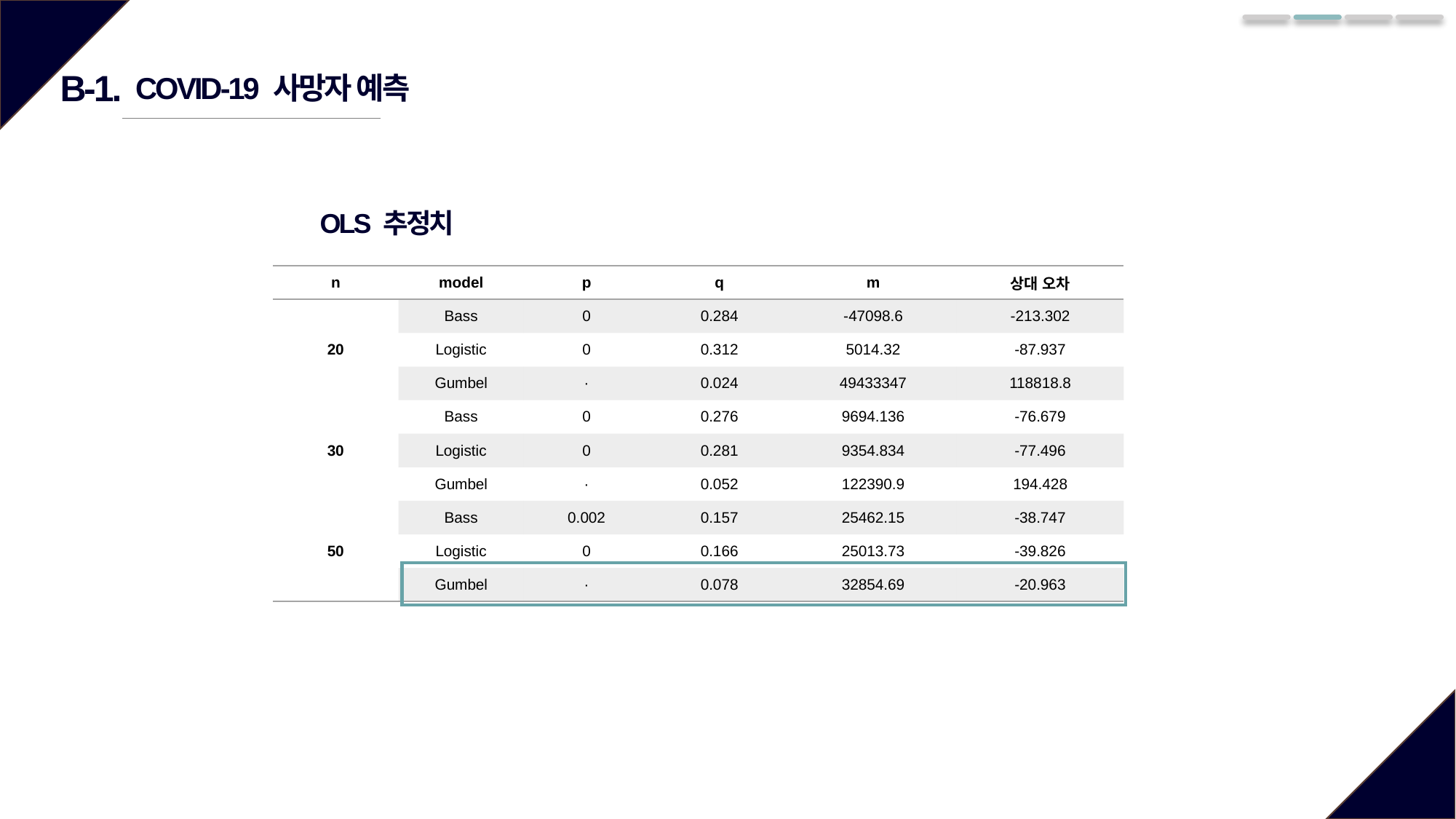

B-1.
COVID-19 사망자 예측
OLS 추정치
| n | model | p | q | m | 상대 오차 |
| --- | --- | --- | --- | --- | --- |
| 20 | Bass | 0 | 0.284 | -47098.6 | -213.302 |
|  | Logistic | 0 | 0.312 | 5014.32 | -87.937 |
|  | Gumbel | ∙ | 0.024 | 49433347 | 118818.8 |
| 30 | Bass | 0 | 0.276 | 9694.136 | -76.679 |
|  | Logistic | 0 | 0.281 | 9354.834 | -77.496 |
|  | Gumbel | ∙ | 0.052 | 122390.9 | 194.428 |
| 50 | Bass | 0.002 | 0.157 | 25462.15 | -38.747 |
|  | Logistic | 0 | 0.166 | 25013.73 | -39.826 |
|  | Gumbel | ∙ | 0.078 | 32854.69 | -20.963 |